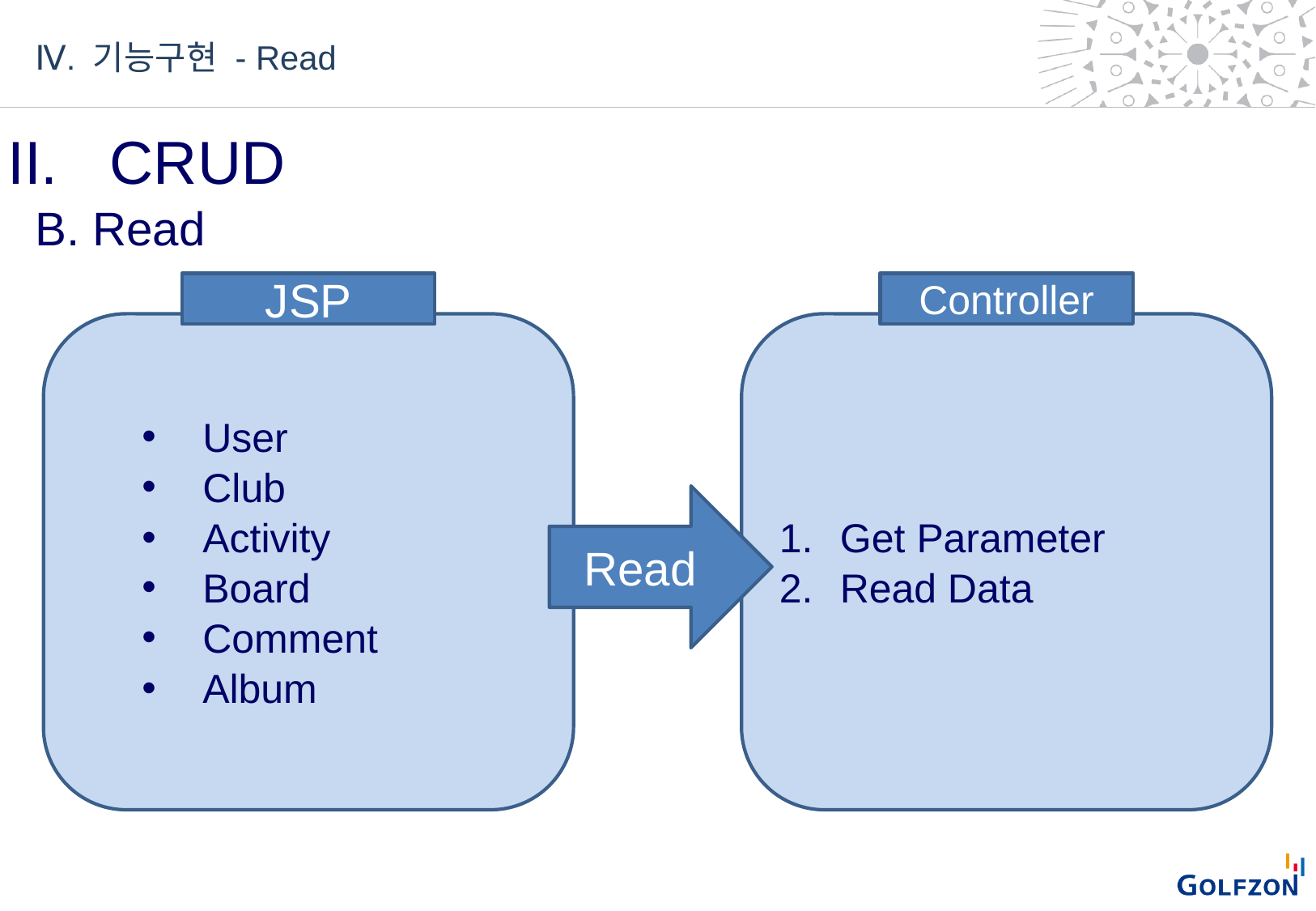

Ⅳ. 기능구현 - Read
II. 	CRUD
B. Read

JSP
User
Club
Activity
Board
Comment
Album
Controller

Get Parameter
Read Data

Read